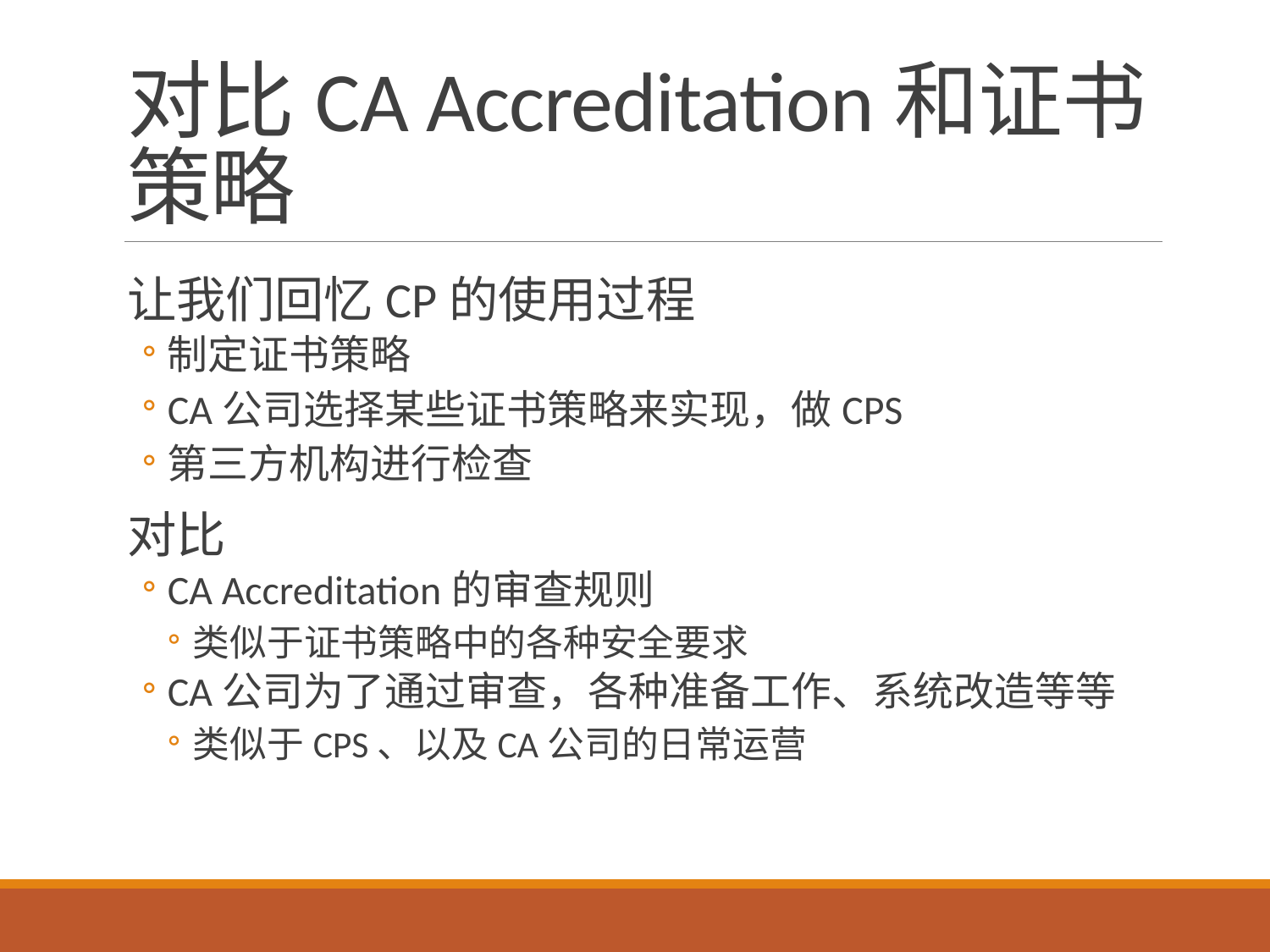

# 对比CA Accreditation和证书策略
让我们回忆CP的使用过程
制定证书策略
CA公司选择某些证书策略来实现，做CPS
第三方机构进行检查
对比
CA Accreditation的审查规则
类似于证书策略中的各种安全要求
CA公司为了通过审查，各种准备工作、系统改造等等
类似于CPS、以及CA公司的日常运营